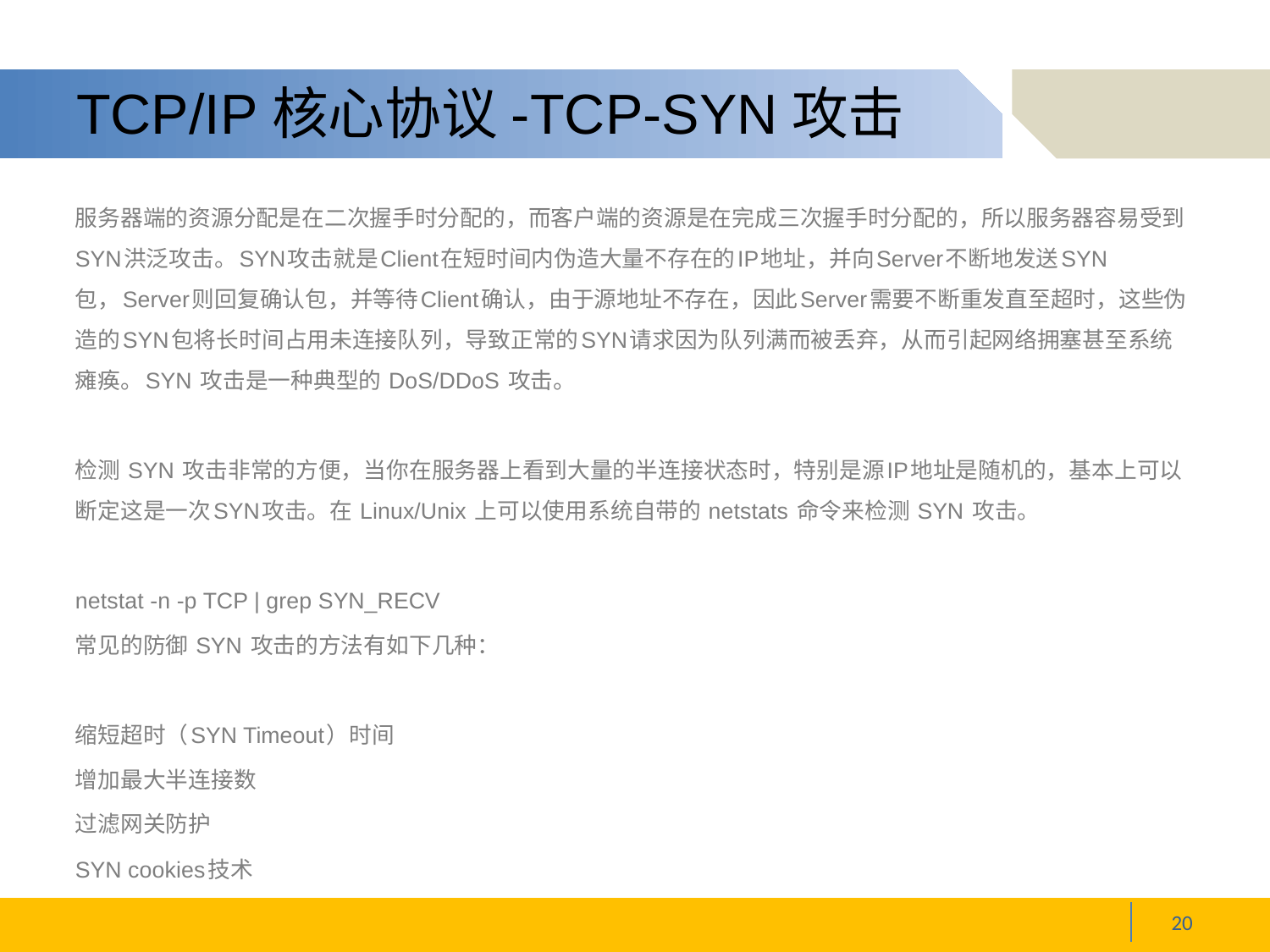

# TCP/IP核心协议-TCP-SYN攻击
服务器端的资源分配是在二次握手时分配的，而客户端的资源是在完成三次握手时分配的，所以服务器容易受到SYN洪泛攻击。SYN攻击就是Client在短时间内伪造大量不存在的IP地址，并向Server不断地发送SYN包，Server则回复确认包，并等待Client确认，由于源地址不存在，因此Server需要不断重发直至超时，这些伪造的SYN包将长时间占用未连接队列，导致正常的SYN请求因为队列满而被丢弃，从而引起网络拥塞甚至系统瘫痪。SYN 攻击是一种典型的 DoS/DDoS 攻击。

检测 SYN 攻击非常的方便，当你在服务器上看到大量的半连接状态时，特别是源IP地址是随机的，基本上可以断定这是一次SYN攻击。在 Linux/Unix 上可以使用系统自带的 netstats 命令来检测 SYN 攻击。

netstat -n -p TCP | grep SYN_RECV
常见的防御 SYN 攻击的方法有如下几种：

缩短超时（SYN Timeout）时间
增加最大半连接数
过滤网关防护
SYN cookies技术
20